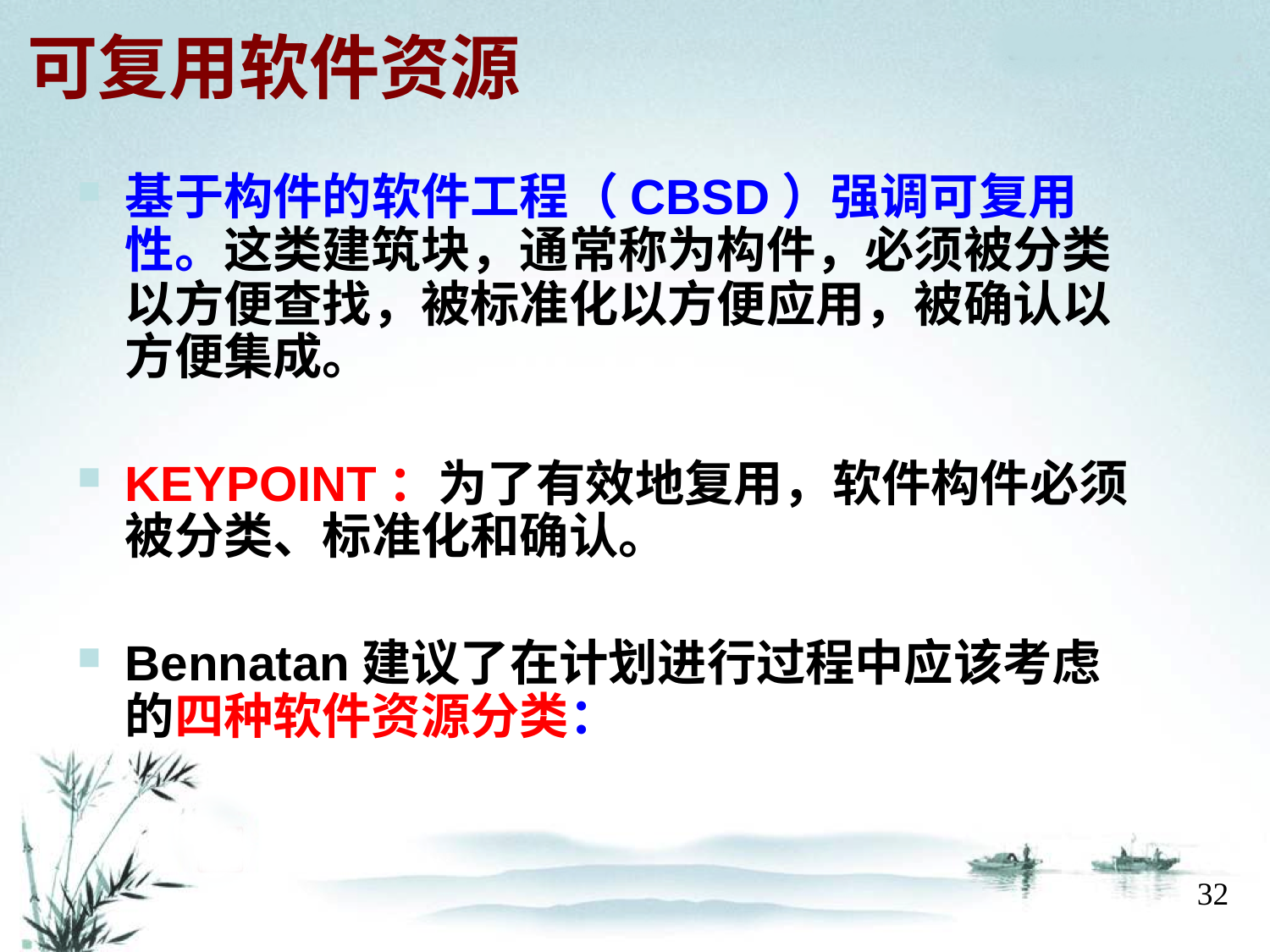

# 可复用软件资源
基于构件的软件工程（CBSD）强调可复用性。这类建筑块，通常称为构件，必须被分类以方便查找，被标准化以方便应用，被确认以方便集成。

KEYPOINT：为了有效地复用，软件构件必须被分类、标准化和确认。

Bennatan建议了在计划进行过程中应该考虑的四种软件资源分类：
32